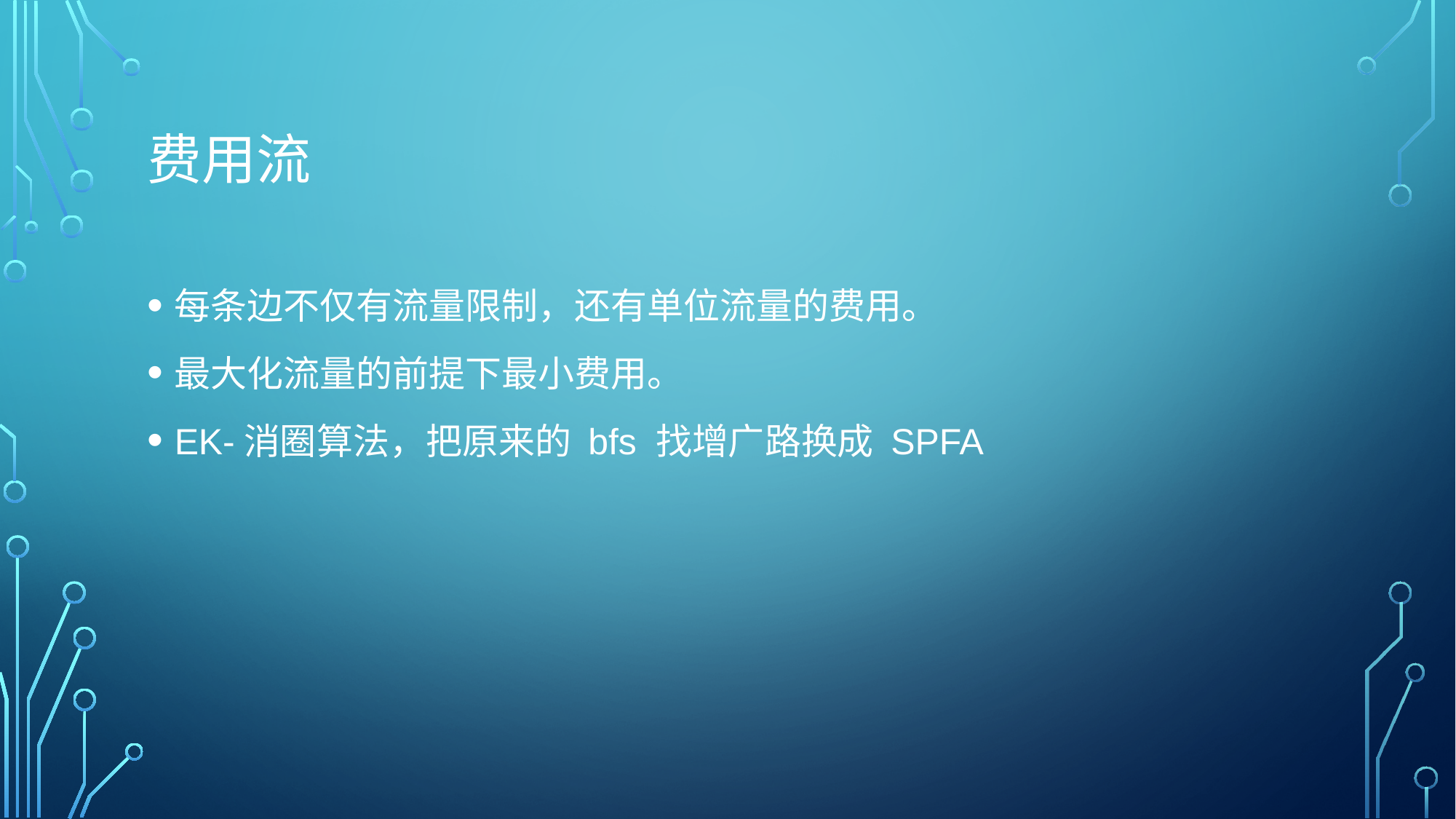

# 费用流
每条边不仅有流量限制，还有单位流量的费用。
最大化流量的前提下最小费用。
EK-消圈算法，把原来的 bfs 找增广路换成 SPFA